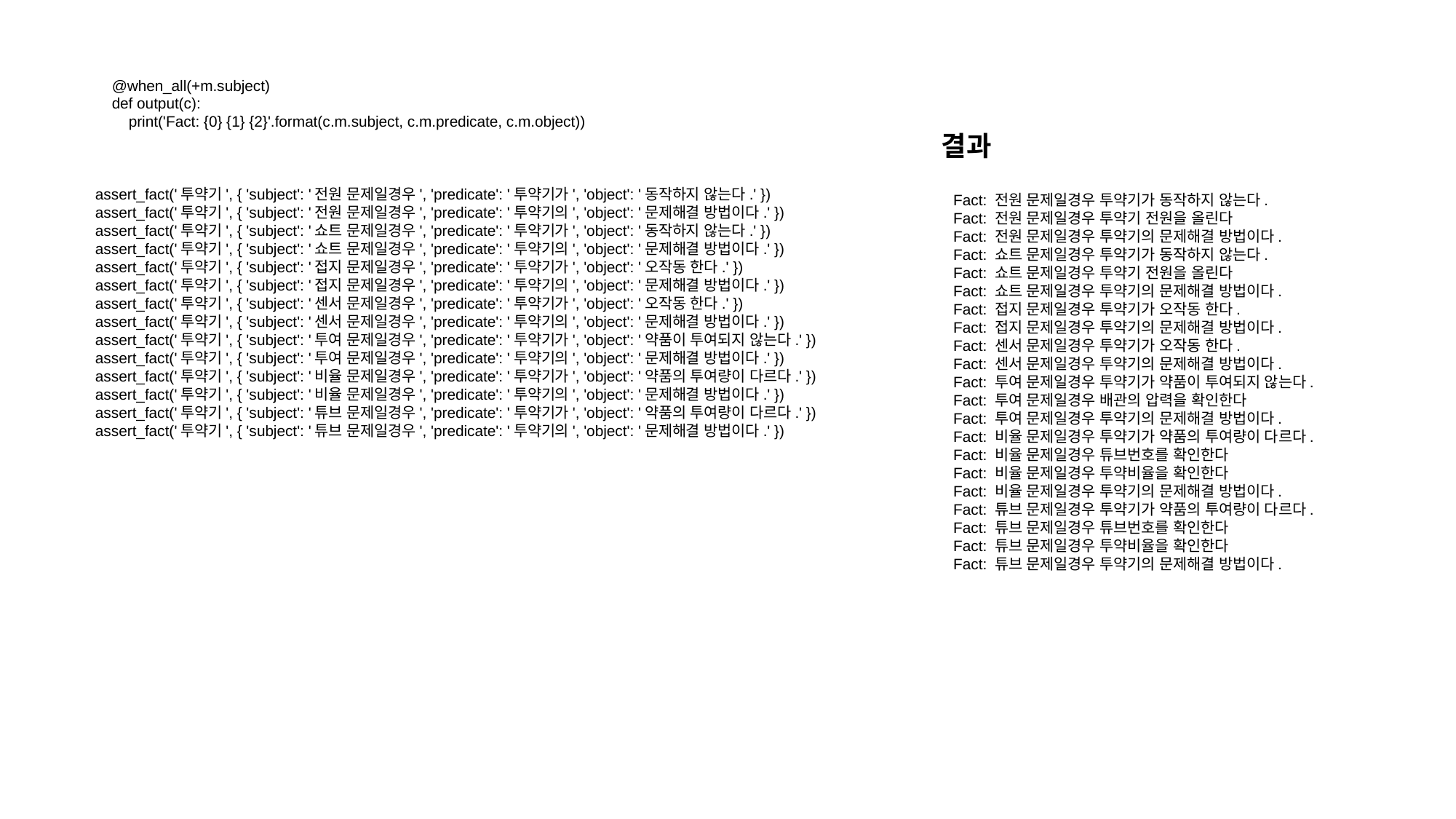

@when_all(+m.subject)
    def output(c):
        print('Fact: {0} {1} {2}'.format(c.m.subject, c.m.predicate, c.m.object))

assert_fact('투약기', { 'subject': '전원 문제일경우', 'predicate': '투약기가', 'object': '동작하지 않는다.' })
assert_fact('투약기', { 'subject': '전원 문제일경우', 'predicate': '투약기의', 'object': '문제해결 방법이다.' })
assert_fact('투약기', { 'subject': '쇼트 문제일경우', 'predicate': '투약기가', 'object': '동작하지 않는다.' })
assert_fact('투약기', { 'subject': '쇼트 문제일경우', 'predicate': '투약기의', 'object': '문제해결 방법이다.' })
assert_fact('투약기', { 'subject': '접지 문제일경우', 'predicate': '투약기가', 'object': '오작동 한다.' })
assert_fact('투약기', { 'subject': '접지 문제일경우', 'predicate': '투약기의', 'object': '문제해결 방법이다.' })
assert_fact('투약기', { 'subject': '센서 문제일경우', 'predicate': '투약기가', 'object': '오작동 한다.' })
assert_fact('투약기', { 'subject': '센서 문제일경우', 'predicate': '투약기의', 'object': '문제해결 방법이다.' })
assert_fact('투약기', { 'subject': '투여 문제일경우', 'predicate': '투약기가', 'object': '약품이 투여되지 않는다.' })
assert_fact('투약기', { 'subject': '투여 문제일경우', 'predicate': '투약기의', 'object': '문제해결 방법이다.' })
assert_fact('투약기', { 'subject': '비율 문제일경우', 'predicate': '투약기가', 'object': '약품의 투여량이 다르다.' })
assert_fact('투약기', { 'subject': '비율 문제일경우', 'predicate': '투약기의', 'object': '문제해결 방법이다.' })
assert_fact('투약기', { 'subject': '튜브 문제일경우', 'predicate': '투약기가', 'object': '약품의 투여량이 다르다.' })
assert_fact('투약기', { 'subject': '튜브 문제일경우', 'predicate': '투약기의', 'object': '문제해결 방법이다.' })

결과

Fact: 전원 문제일경우 투약기가 동작하지 않는다.
Fact: 전원 문제일경우 투약기 전원을 올린다
Fact: 전원 문제일경우 투약기의 문제해결 방법이다.
Fact: 쇼트 문제일경우 투약기가 동작하지 않는다.
Fact: 쇼트 문제일경우 투약기 전원을 올린다
Fact: 쇼트 문제일경우 투약기의 문제해결 방법이다.
Fact: 접지 문제일경우 투약기가 오작동 한다.
Fact: 접지 문제일경우 투약기의 문제해결 방법이다.
Fact: 센서 문제일경우 투약기가 오작동 한다.
Fact: 센서 문제일경우 투약기의 문제해결 방법이다.
Fact: 투여 문제일경우 투약기가 약품이 투여되지 않는다.
Fact: 투여 문제일경우 배관의 압력을 확인한다
Fact: 투여 문제일경우 투약기의 문제해결 방법이다.
Fact: 비율 문제일경우 투약기가 약품의 투여량이 다르다.
Fact: 비율 문제일경우 튜브번호를 확인한다
Fact: 비율 문제일경우 투약비율을 확인한다
Fact: 비율 문제일경우 투약기의 문제해결 방법이다.
Fact: 튜브 문제일경우 투약기가 약품의 투여량이 다르다.
Fact: 튜브 문제일경우 튜브번호를 확인한다
Fact: 튜브 문제일경우 투약비율을 확인한다
Fact: 튜브 문제일경우 투약기의 문제해결 방법이다.